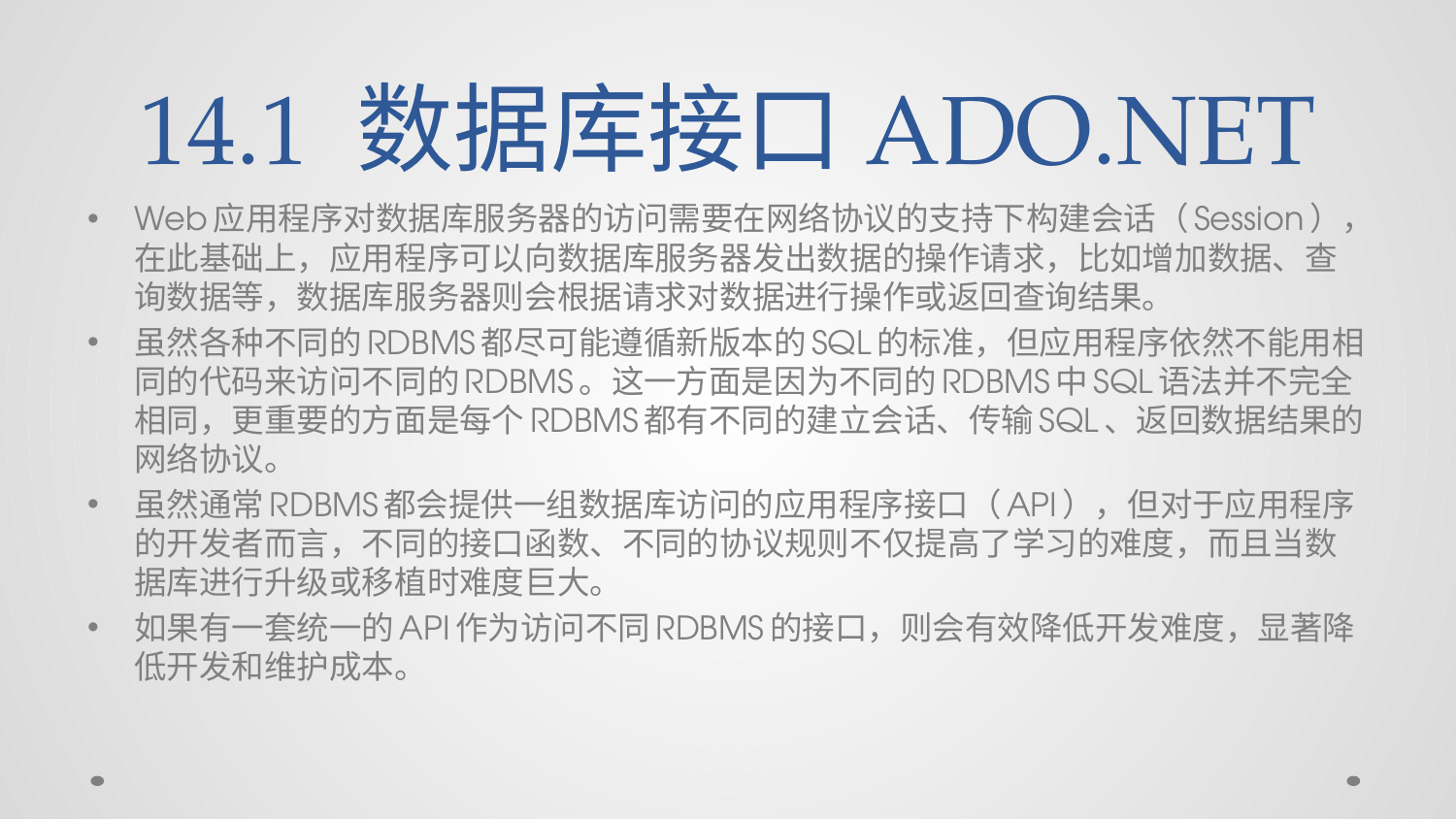

# 14.1 数据库接口ADO.NET
Web应用程序对数据库服务器的访问需要在网络协议的支持下构建会话（Session），在此基础上，应用程序可以向数据库服务器发出数据的操作请求，比如增加数据、查询数据等，数据库服务器则会根据请求对数据进行操作或返回查询结果。
虽然各种不同的RDBMS都尽可能遵循新版本的SQL的标准，但应用程序依然不能用相同的代码来访问不同的RDBMS。这一方面是因为不同的RDBMS中SQL语法并不完全相同，更重要的方面是每个RDBMS都有不同的建立会话、传输SQL、返回数据结果的网络协议。
虽然通常RDBMS都会提供一组数据库访问的应用程序接口（API），但对于应用程序的开发者而言，不同的接口函数、不同的协议规则不仅提高了学习的难度，而且当数据库进行升级或移植时难度巨大。
如果有一套统一的API作为访问不同RDBMS的接口，则会有效降低开发难度，显著降低开发和维护成本。